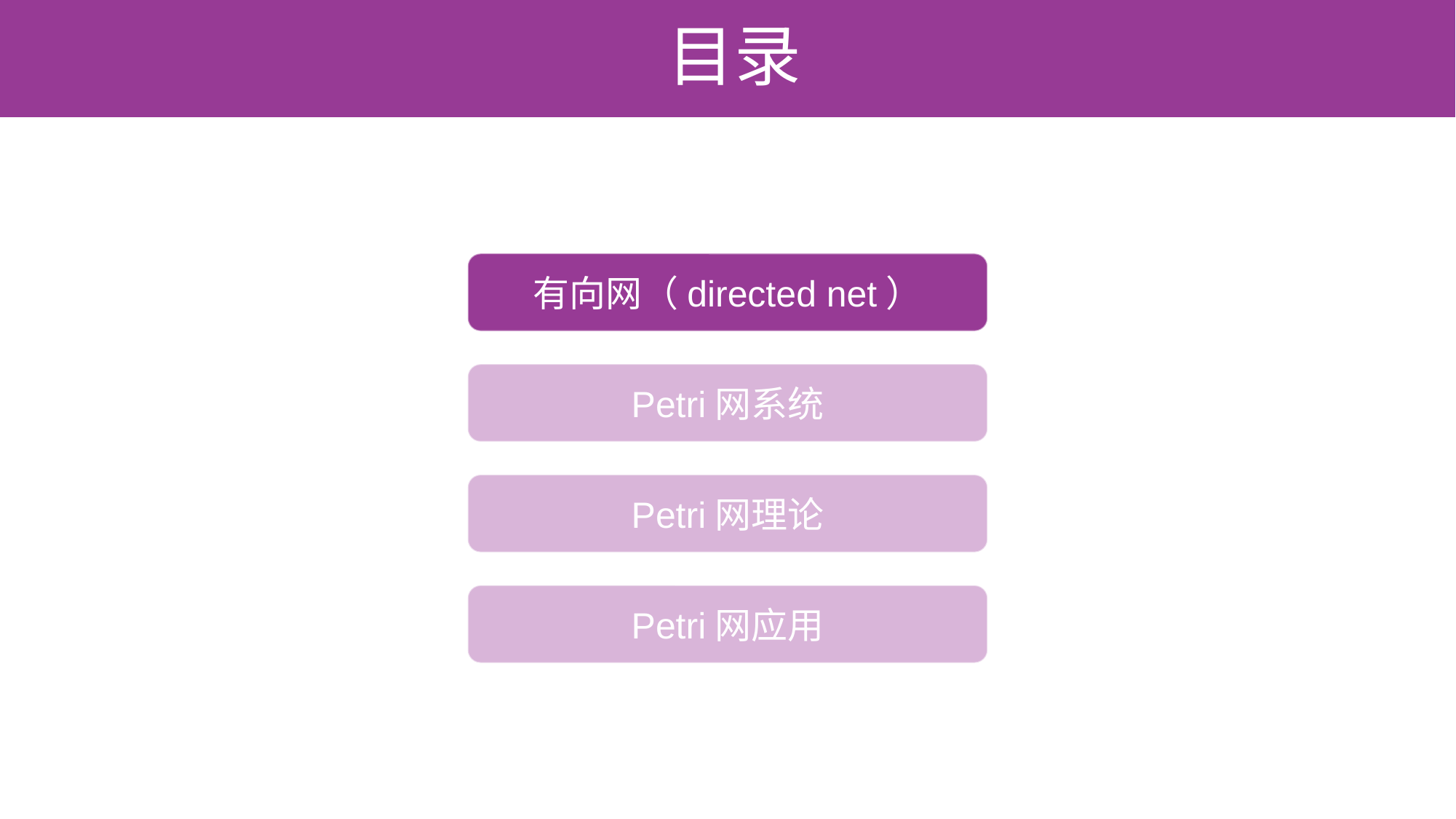

# 目录
有向网（directed net）
Petri网系统
Petri网理论
Petri网应用